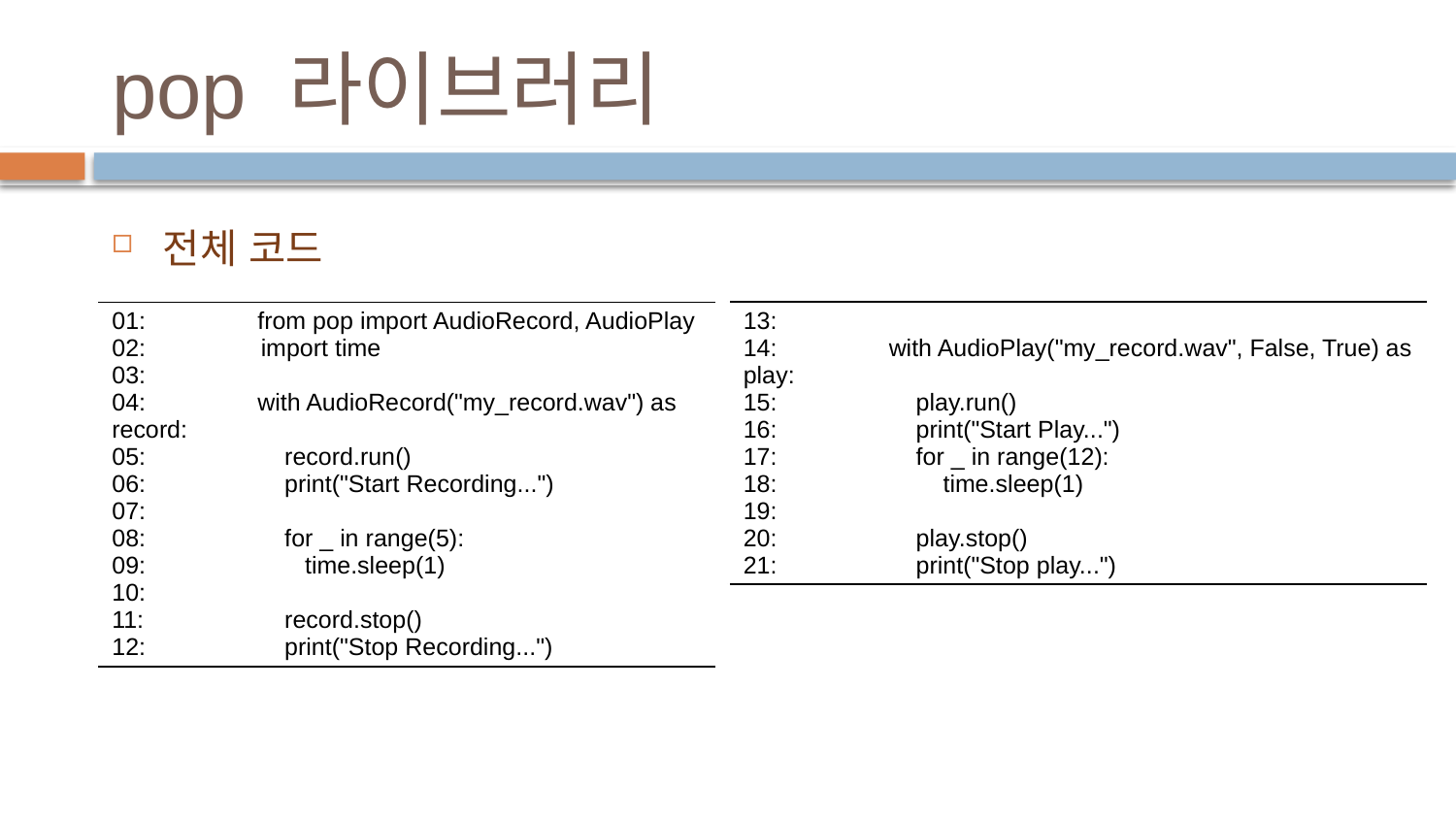

# pop 라이브러리
전체 코드
| 13: 14: with AudioPlay("my\_record.wav", False, True) as play: 15: play.run() 16: print("Start Play...") 17: for \_ in range(12): 18: time.sleep(1) 19: 20: play.stop() 21: print("Stop play...") |
| --- |
| 01: from pop import AudioRecord, AudioPlay 02: import time 03: 04: with AudioRecord("my\_record.wav") as record: 05: record.run() 06: print("Start Recording...") 07: 08: for \_ in range(5): 09: time.sleep(1) 10: 11: record.stop() 12: print("Stop Recording...") |
| --- |